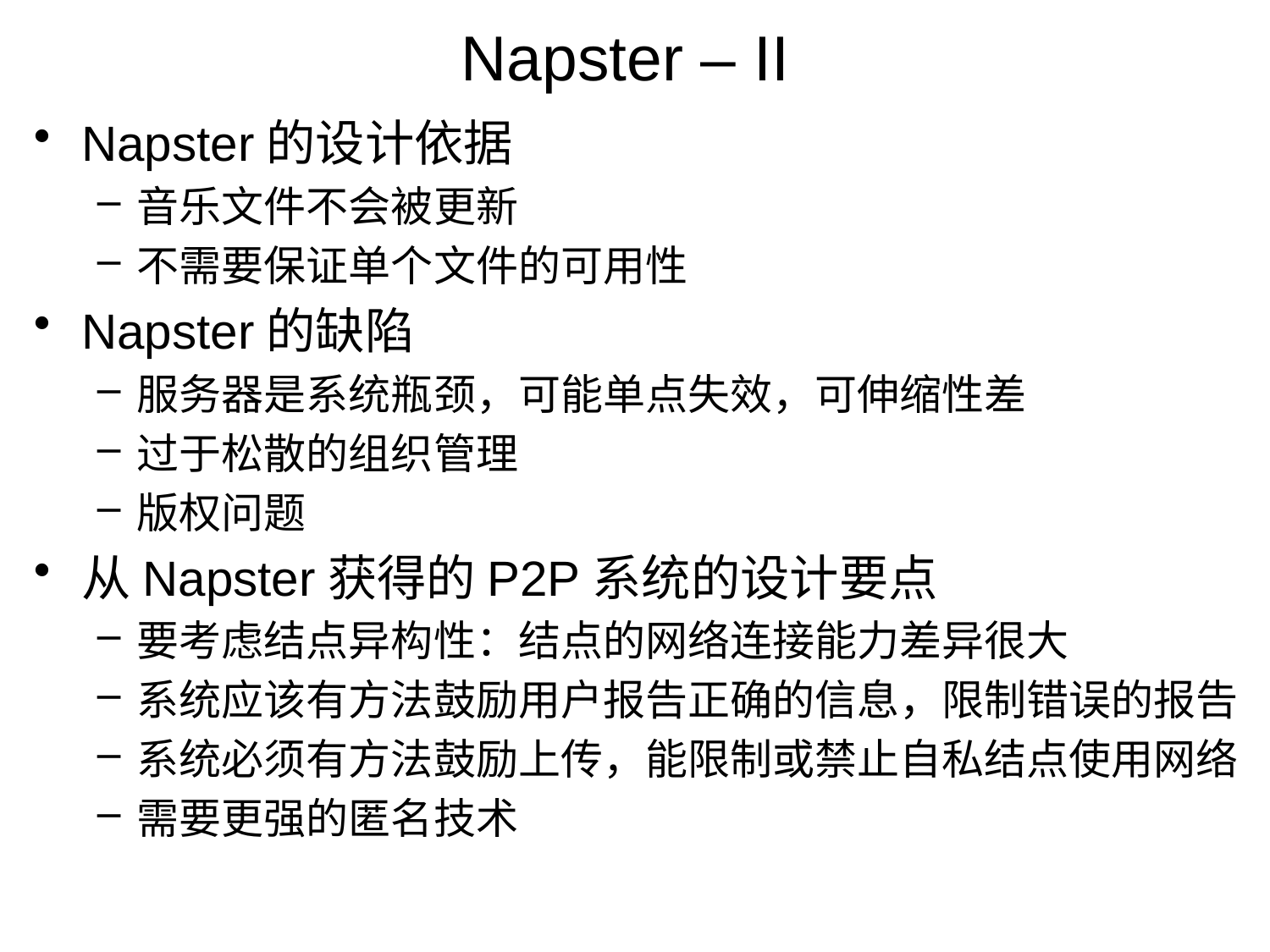

# Napster – II
Napster的设计依据
音乐文件不会被更新
不需要保证单个文件的可用性
Napster的缺陷
服务器是系统瓶颈，可能单点失效，可伸缩性差
过于松散的组织管理
版权问题
从Napster获得的P2P系统的设计要点
要考虑结点异构性：结点的网络连接能力差异很大
系统应该有方法鼓励用户报告正确的信息，限制错误的报告
系统必须有方法鼓励上传，能限制或禁止自私结点使用网络
需要更强的匿名技术